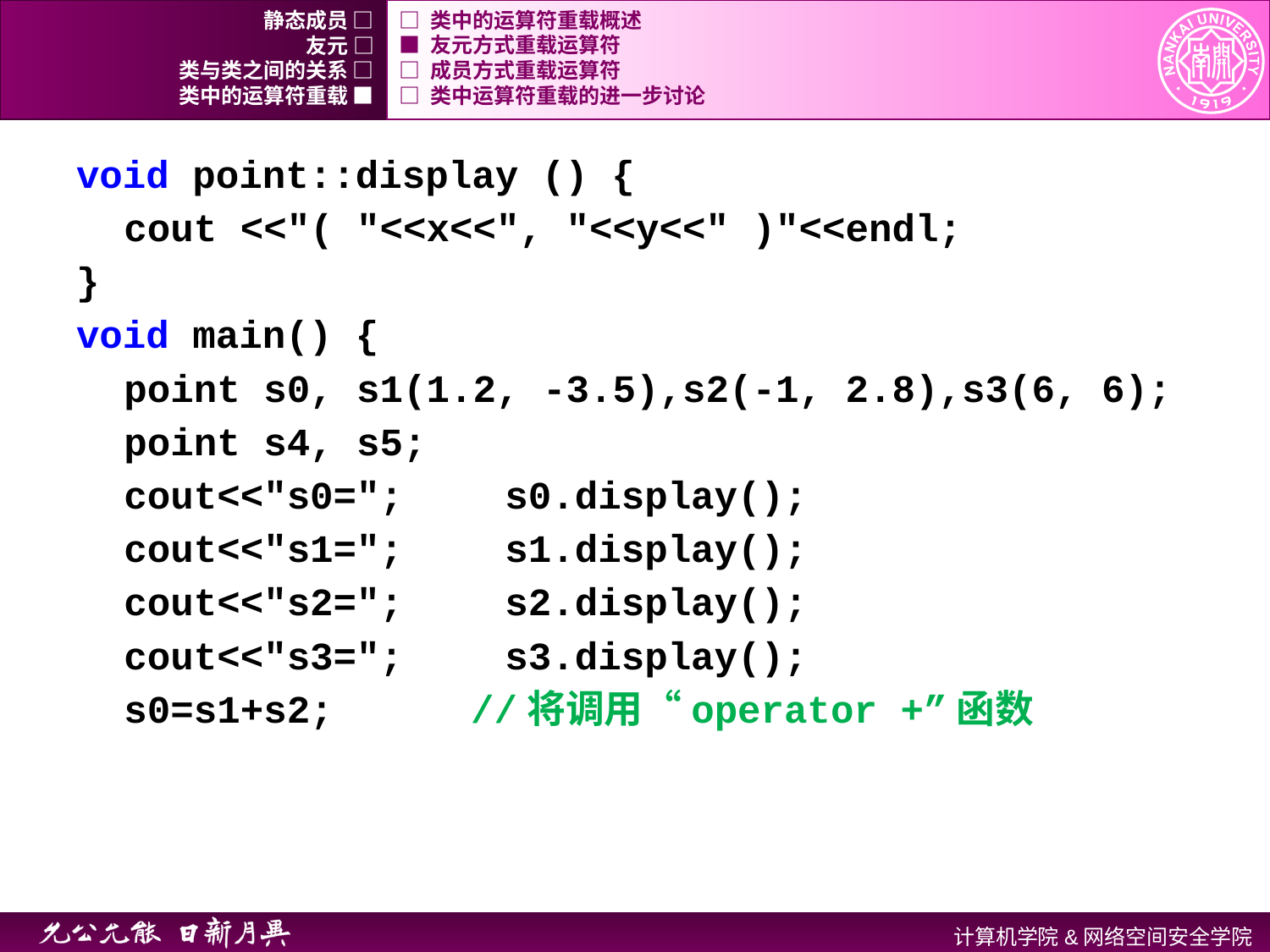

静态成员 □
□ 类中的运算符重载概述
友元 □
■ 友元方式重载运算符
类与类之间的关系 □
□ 成员方式重载运算符
类中的运算符重载 ■

□ 类中运算符重载的进一步讨论
void point::display () {
	cout <<"( "<<x<<", "<<y<<" )"<<endl;
}
void main() {
	point s0, s1(1.2, -3.5),s2(-1, 2.8),s3(6, 6);
	point s4, s5;
	cout<<"s0=";	s0.display();
	cout<<"s1=";	s1.display();
	cout<<"s2=";	s2.display();
	cout<<"s3=";	s3.display();
	s0=s1+s2; 	    //将调用“operator +”函数